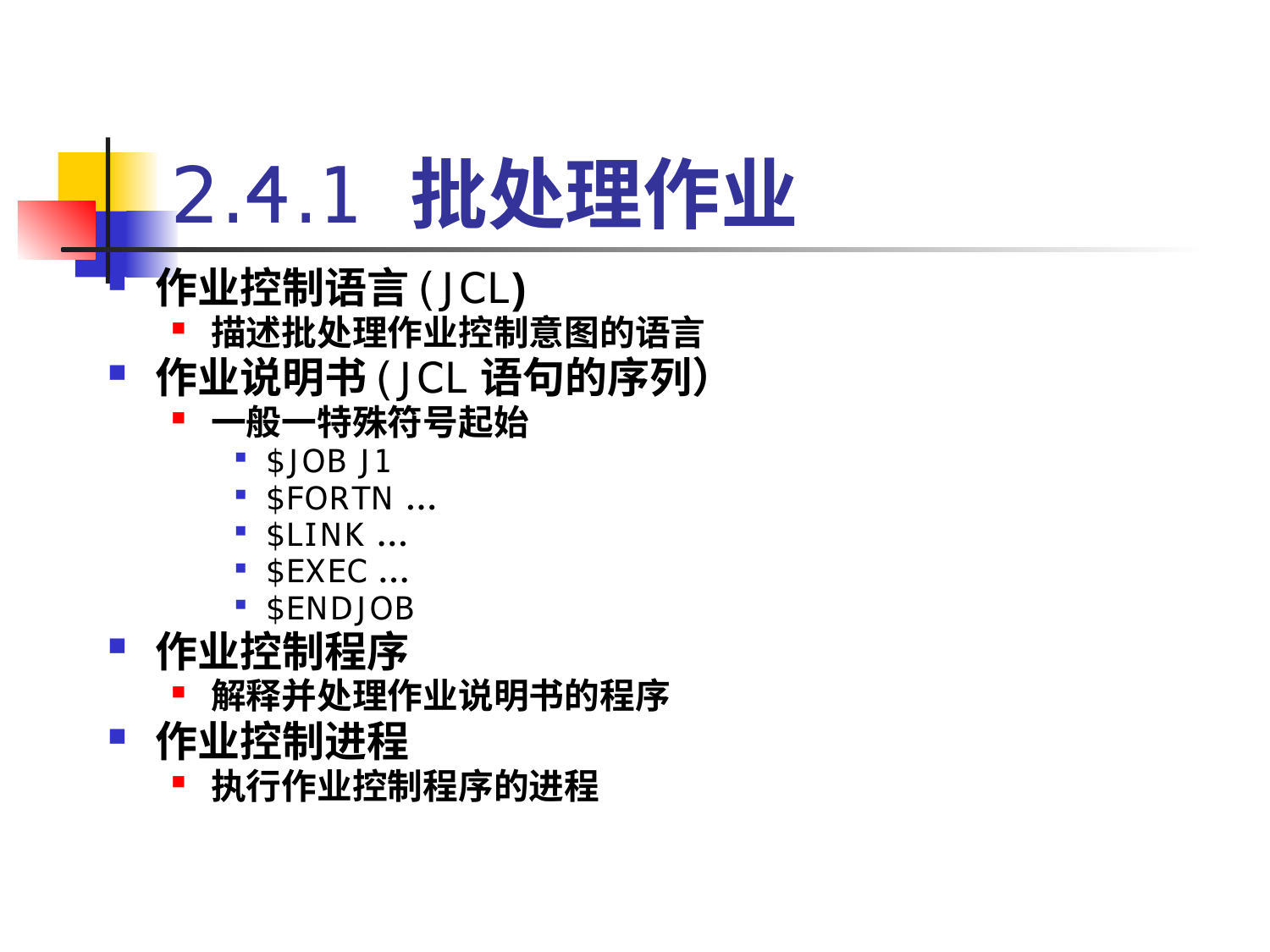

# 2.4.1 批处理作业
作业控制语言(JCL)
描述批处理作业控制意图的语言
作业说明书(JCL语句的序列）
一般一特殊符号起始
$JOB J1
$FORTN …
$LINK …
$EXEC …
$ENDJOB
作业控制程序
解释并处理作业说明书的程序
作业控制进程
执行作业控制程序的进程